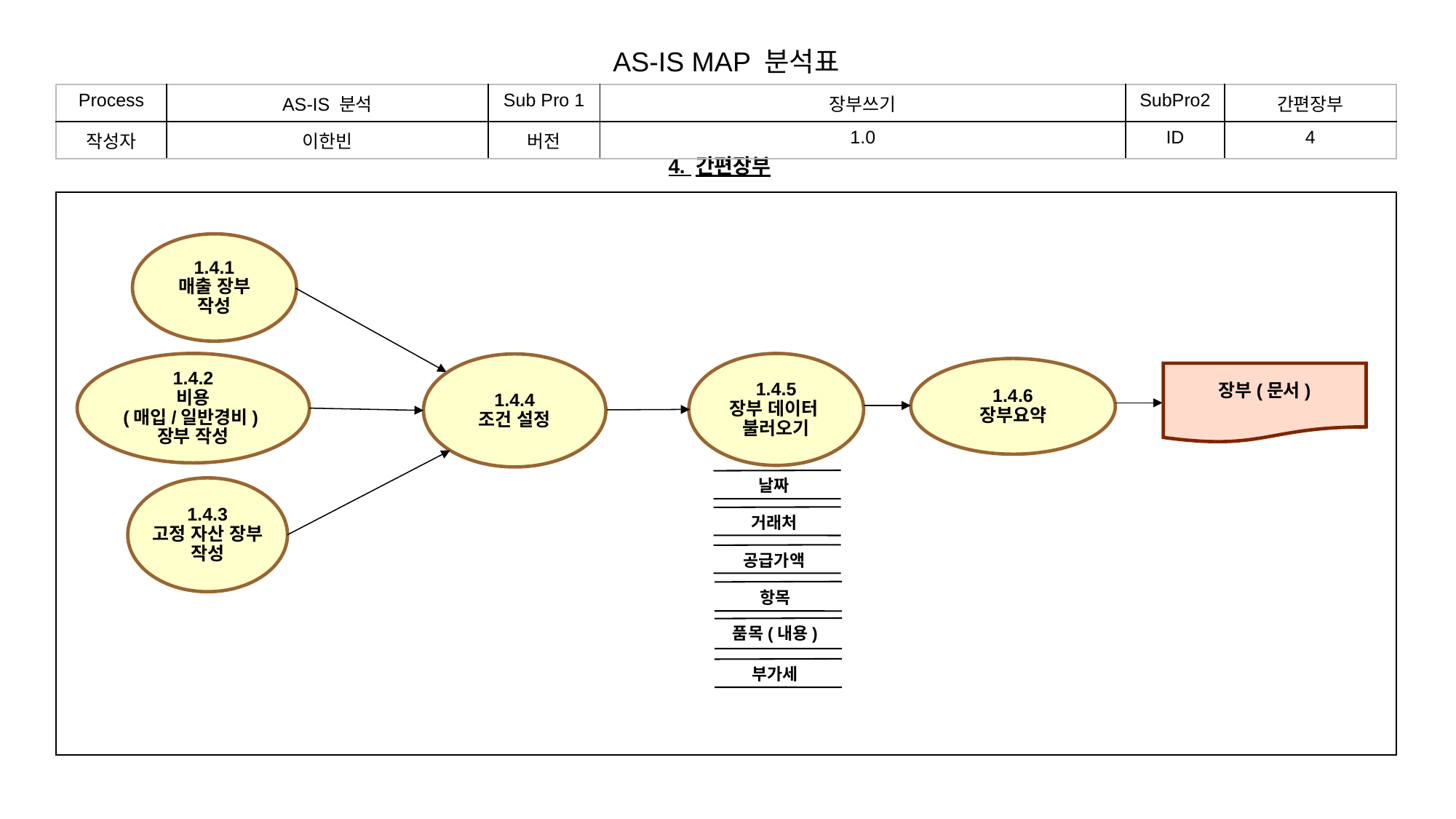

| AS-IS MAP 분석표 |
| --- |
| Process | AS-IS 분석 | Sub Pro 1 | 장부쓰기 | SubPro2 | 간편장부 |
| --- | --- | --- | --- | --- | --- |
| 작성자 | 이한빈 | 버전 | 1.0 | ID | 4 |
4. 간편장부

1.4.1
매출 장부
작성
1.4.2
비용
(매입/일반경비)
장부 작성
1.4.5
장부 데이터
불러오기
1.4.4
조건 설정
1.4.6
장부요약

장부(문서)

날짜

1.4.3
고정 자산 장부 작성
거래처

공급가액

항목

품목(내용)

부가세